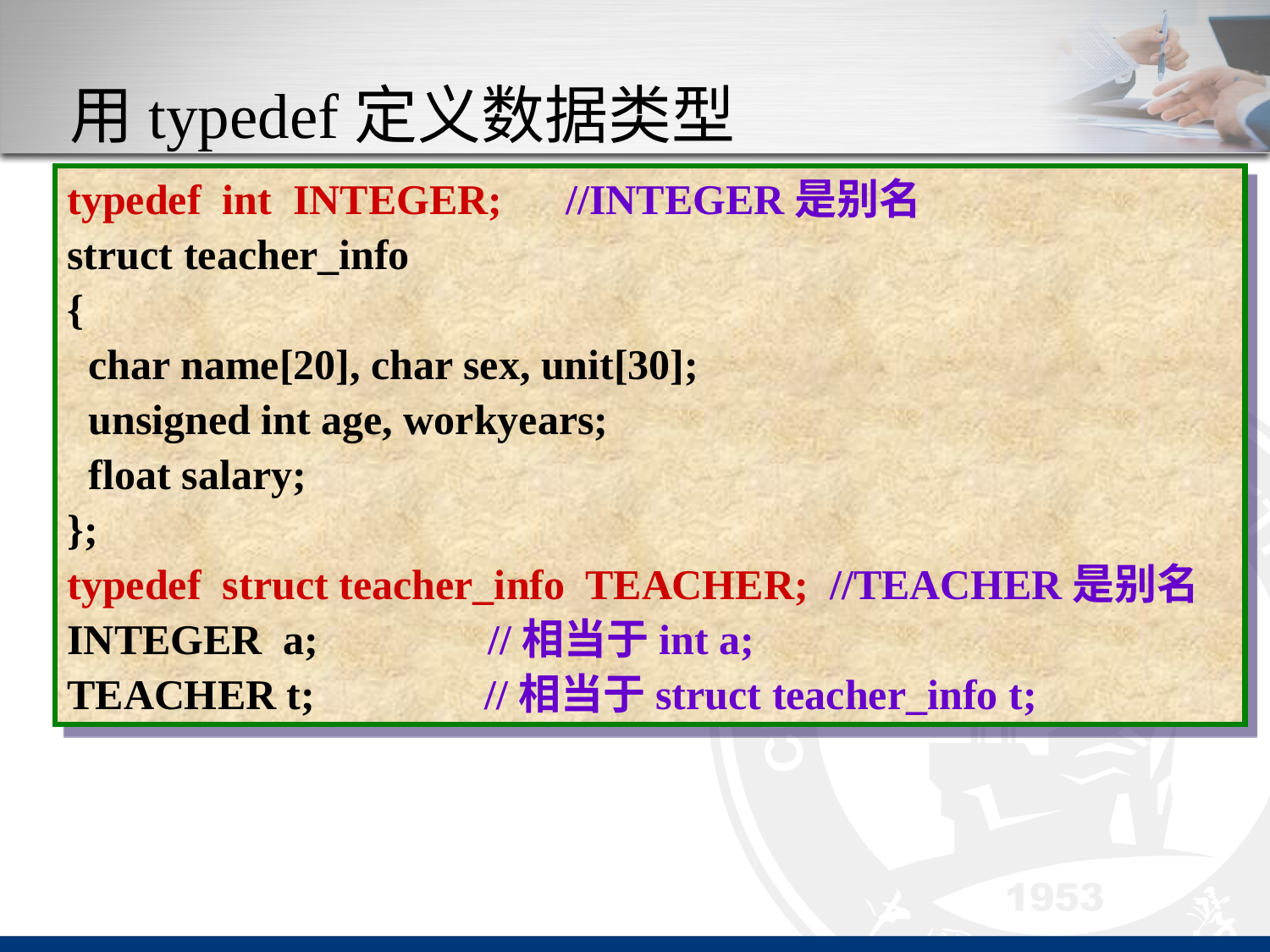

# 用typedef定义数据类型
typedef  int  INTEGER;      //INTEGER是别名
struct teacher_info
{
  char name[20], char sex, unit[30];
  unsigned int age, workyears;
  float salary;
};
typedef  struct teacher_info  TEACHER;  //TEACHER是别名
INTEGER  a;                //相当于int a;
TEACHER t;                //相当于struct teacher_info t;